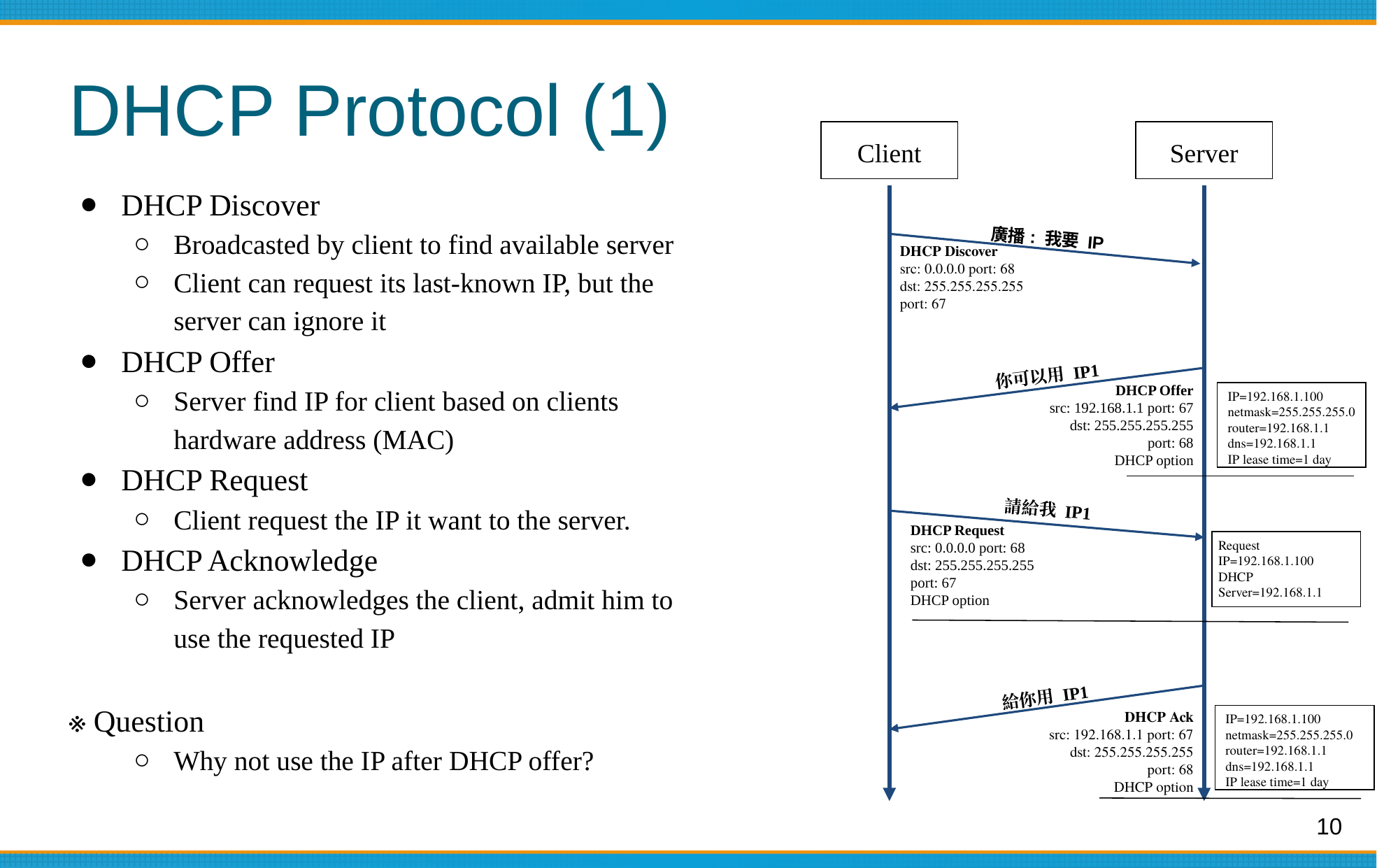

# DHCP Protocol (1)
Client
Server
DHCP Discover
Broadcasted by client to find available server
Client can request its last-known IP, but the server can ignore it
DHCP Offer
Server find IP for client based on clients hardware address (MAC)
DHCP Request
Client request the IP it want to the server.
DHCP Acknowledge
Server acknowledges the client, admit him to use the requested IP

※ Question
Why not use the IP after DHCP offer?
廣播: 我要 IP
DHCP Discover
src: 0.0.0.0 port: 68
dst: 255.255.255.255 port: 67
你可以用 IP1
IP=192.168.1.100
netmask=255.255.255.0
router=192.168.1.1
dns=192.168.1.1
IP lease time=1 day
DHCP Offer
src: 192.168.1.1 port: 67
dst: 255.255.255.255 port: 68
DHCP option
請給我 IP1
DHCP Request
src: 0.0.0.0 port: 68
dst: 255.255.255.255 port: 67
DHCP option
Request IP=192.168.1.100
DHCP Server=192.168.1.1
給你用 IP1
IP=192.168.1.100
netmask=255.255.255.0
router=192.168.1.1
dns=192.168.1.1
IP lease time=1 day
DHCP Ack
src: 192.168.1.1 port: 67
dst: 255.255.255.255 port: 68
DHCP option
10